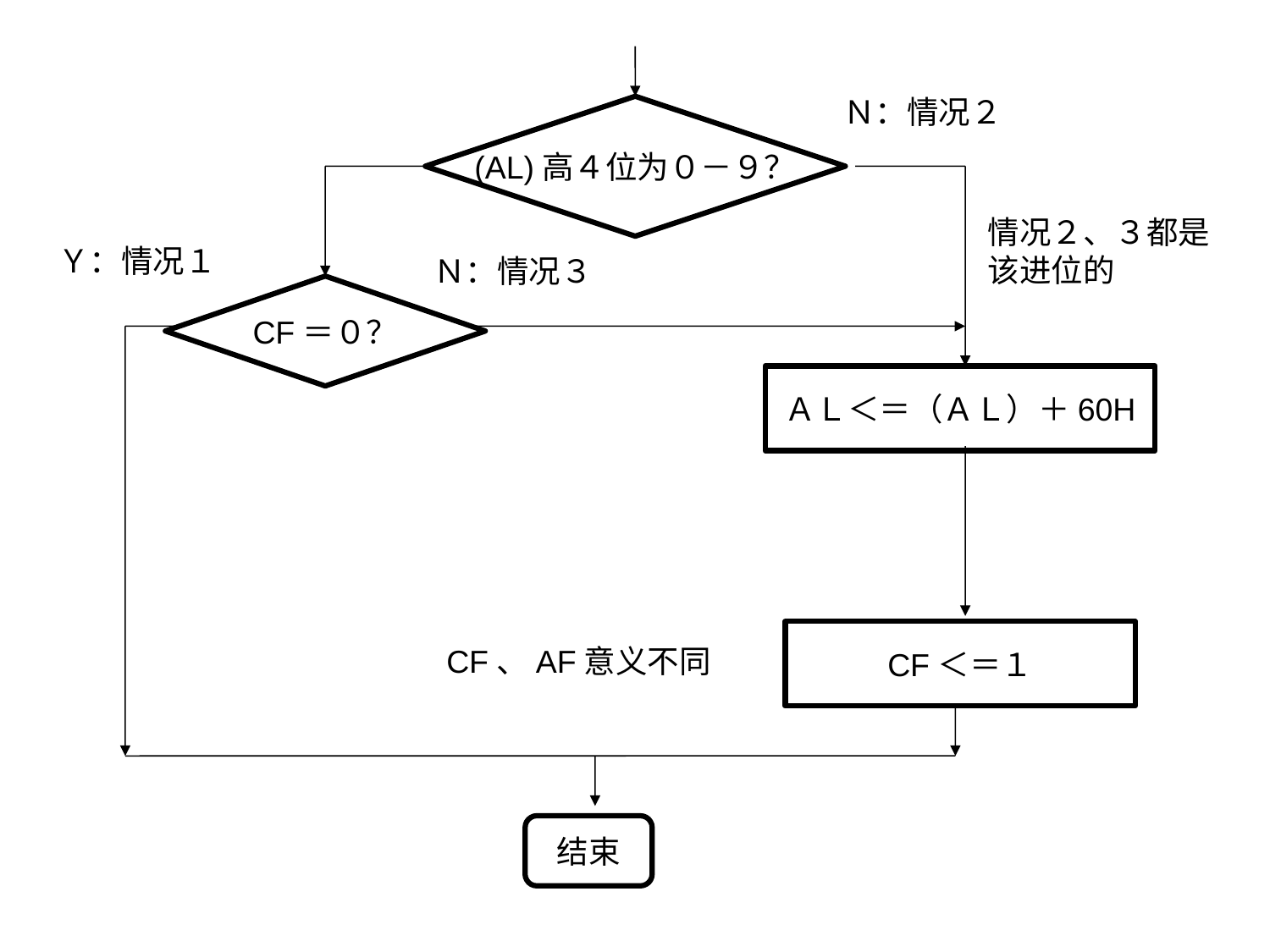

Ｎ：情况２
(AL)高４位为０－９？

情况２、３都是
该进位的
Ｙ：情况１
Ｎ：情况３
CF＝０？

ＡＬ＜＝（ＡＬ）＋60H

CF＜＝１

CF、AF意义不同
结束